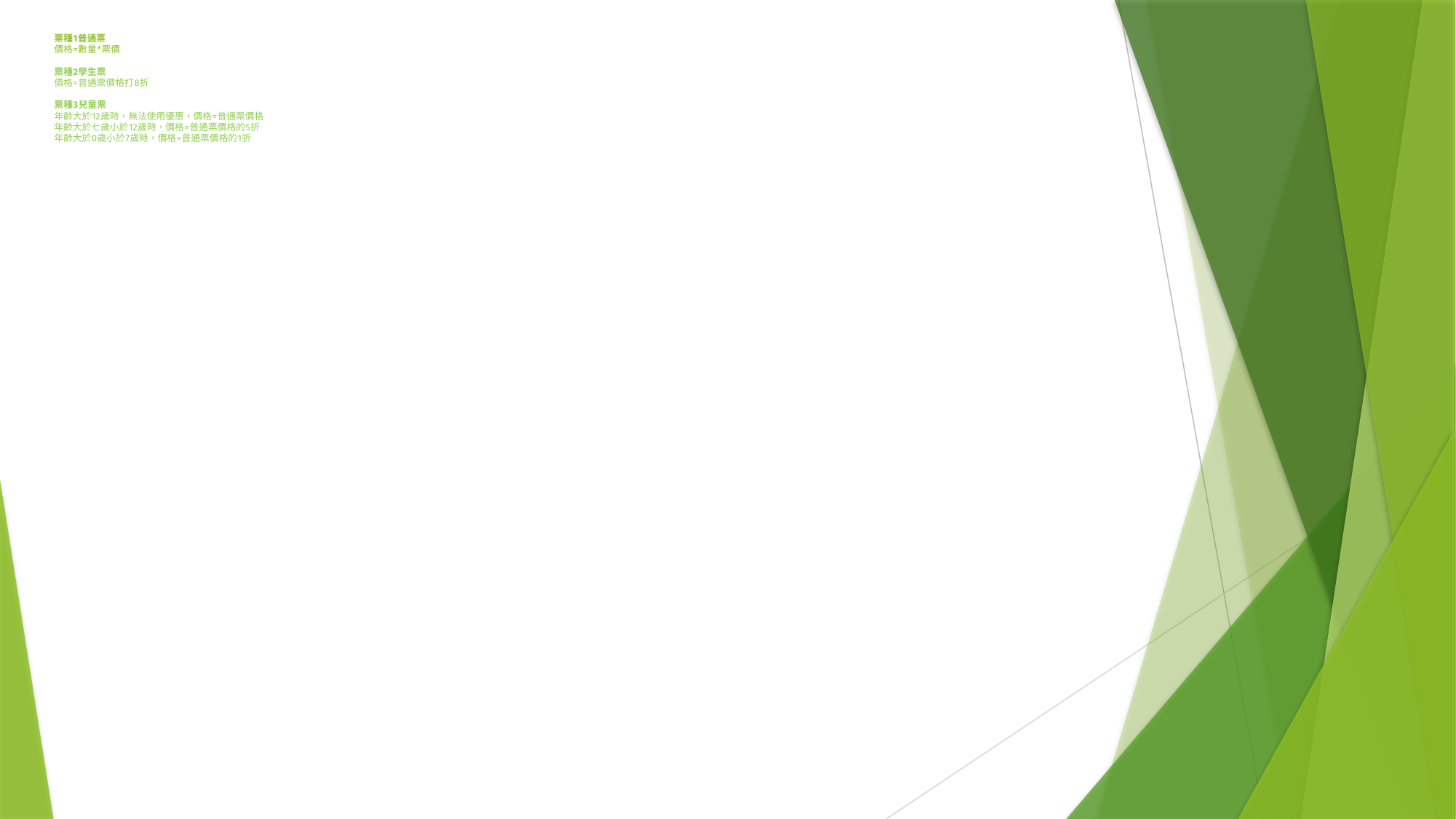

# 票種1普通票 價格=數量*票價 票種2學生票 價格=普通票價格打8折 票種3兒童票 年齡大於12歲時，無法使用優惠，價格=普通票價格 年齡大於七歲小於12歲時，價格=普通票價格的5折 年齡大於0歲小於7歲時，價格=普通票價格的1折